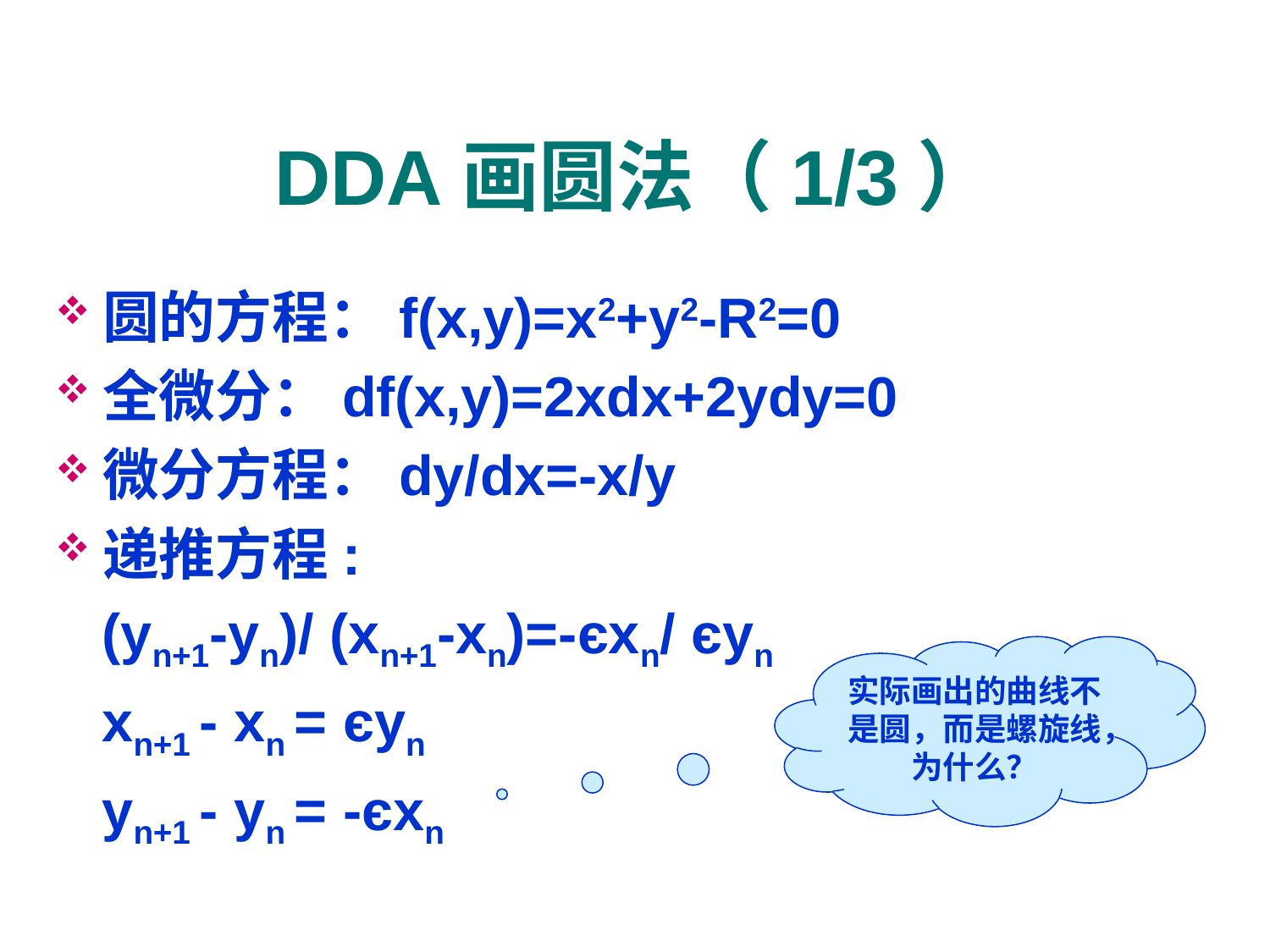

# DDA画圆法（1/3）
圆的方程：f(x,y)=x2+y2-R2=0
全微分：df(x,y)=2xdx+2ydy=0
微分方程：dy/dx=-x/y
递推方程:
   (yn+1-yn)/ (xn+1-xn)=-єxn/ єyn
   xn+1 - xn = єyn
   yn+1 - yn = -єxn
实际画出的曲线不是圆，而是螺旋线，为什么？